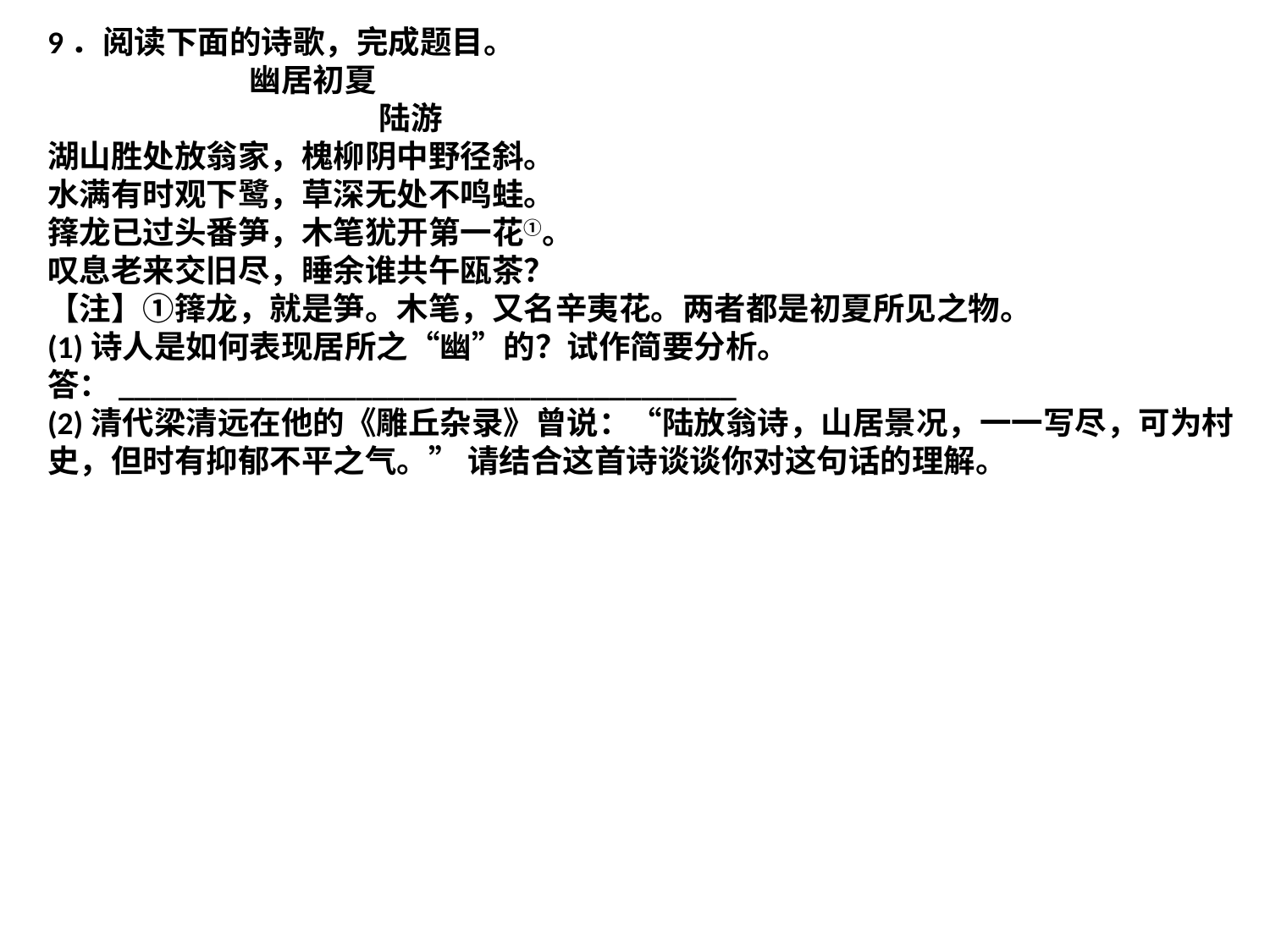

9．阅读下面的诗歌，完成题目。
                           幽居初夏
                                             陆游
湖山胜处放翁家，槐柳阴中野径斜。
水满有时观下鹭，草深无处不鸣蛙。
箨龙已过头番笋，木笔犹开第一花①。
叹息老来交旧尽，睡余谁共午瓯茶？
【注】①箨龙，就是笋。木笔，又名辛夷花。两者都是初夏所见之物。
(1)诗人是如何表现居所之“幽”的？试作简要分析。
答：_______________________________________
(2)清代梁清远在他的《雕丘杂录》曾说：“陆放翁诗，山居景况，一一写尽，可为村史，但时有抑郁不平之气。” 请结合这首诗谈谈你对这句话的理解。